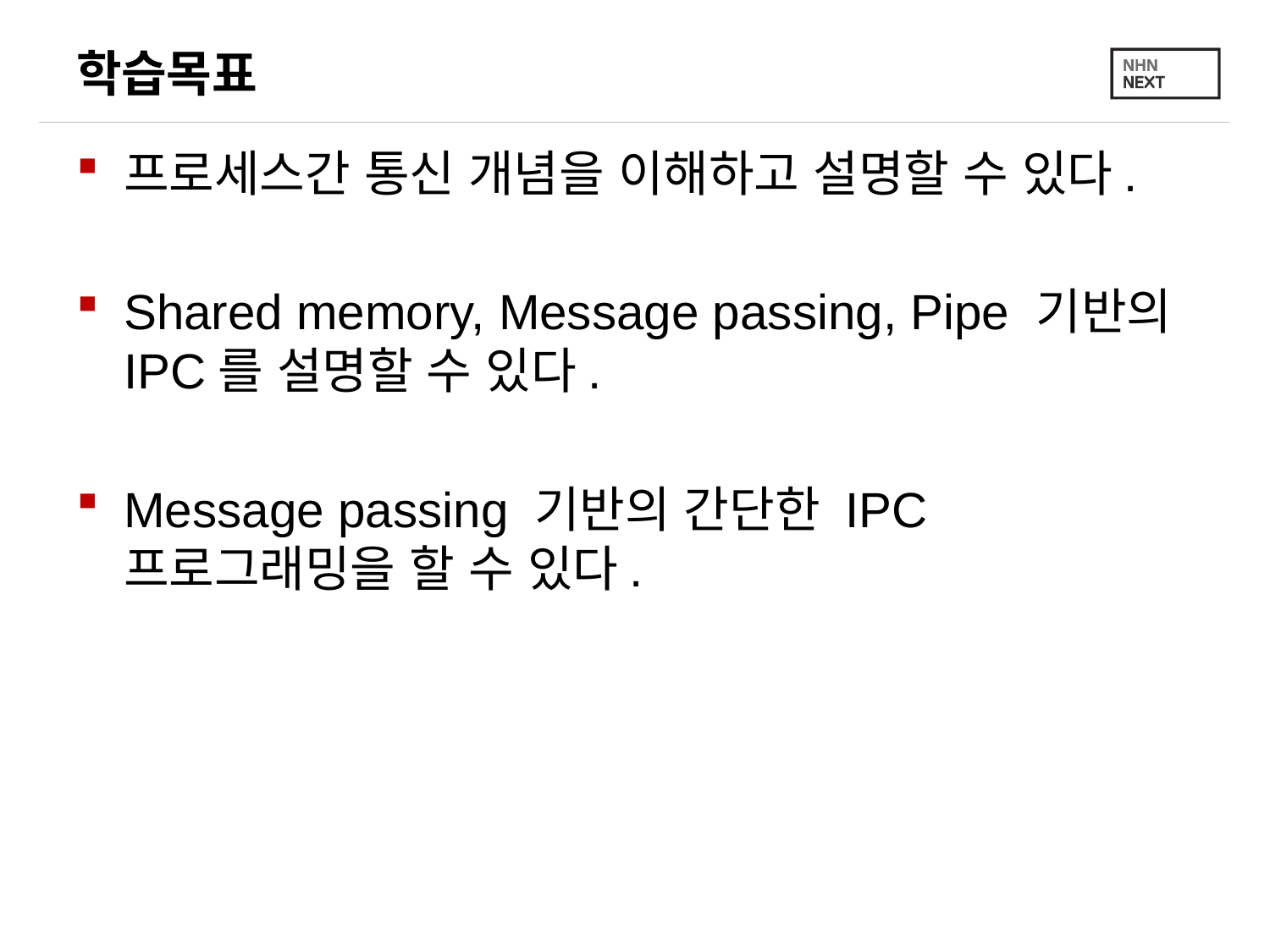

# 학습목표
프로세스간 통신 개념을 이해하고 설명할 수 있다.

Shared memory, Message passing, Pipe 기반의 IPC를 설명할 수 있다.

Message passing 기반의 간단한 IPC 프로그래밍을 할 수 있다.